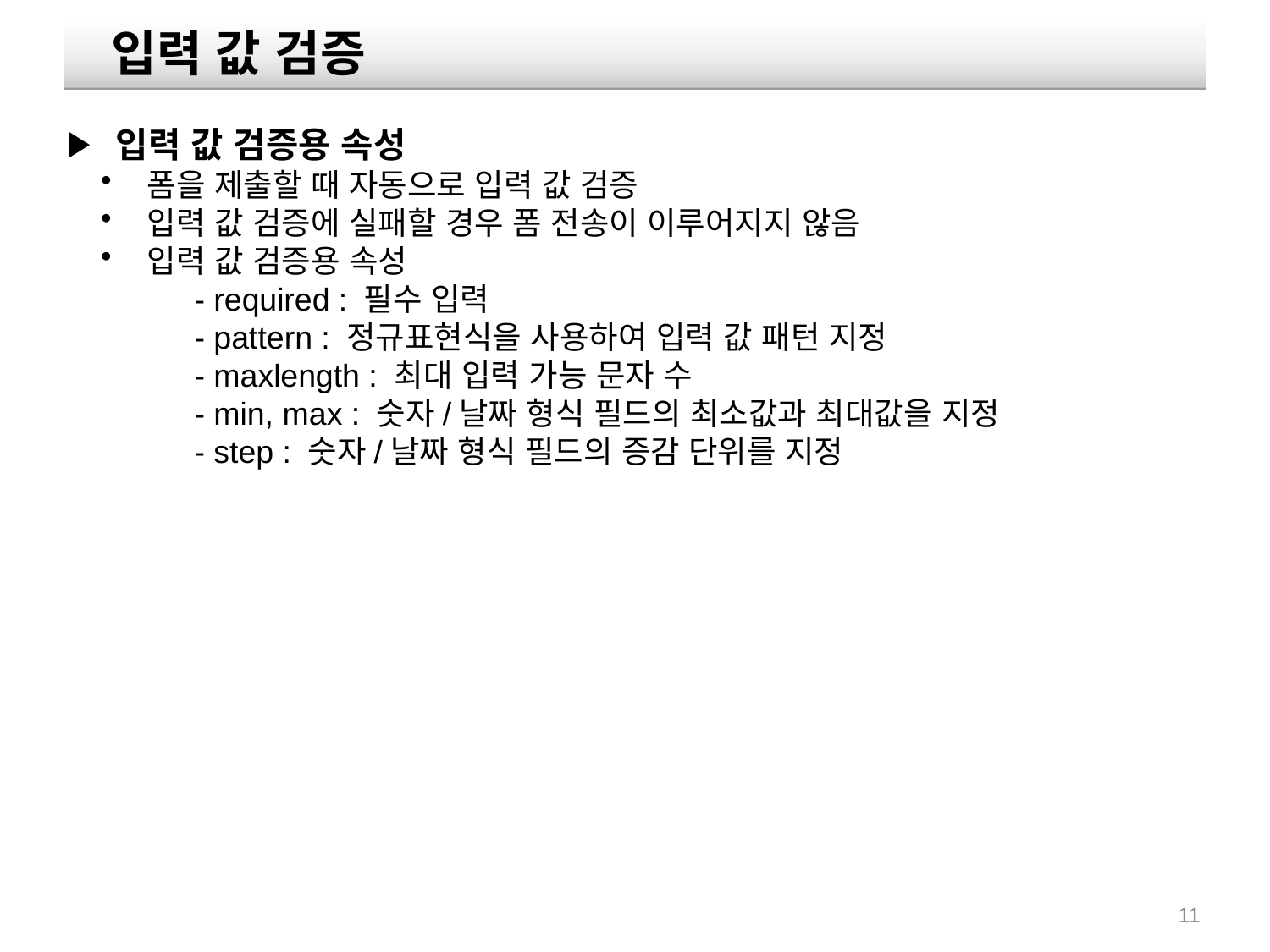

입력 값 검증
 입력 값 검증용 속성
 폼을 제출할 때 자동으로 입력 값 검증
 입력 값 검증에 실패할 경우 폼 전송이 이루어지지 않음
 입력 값 검증용 속성
- required : 필수 입력
- pattern : 정규표현식을 사용하여 입력 값 패턴 지정
- maxlength : 최대 입력 가능 문자 수
- min, max : 숫자/날짜 형식 필드의 최소값과 최대값을 지정
- step : 숫자/날짜 형식 필드의 증감 단위를 지정
11